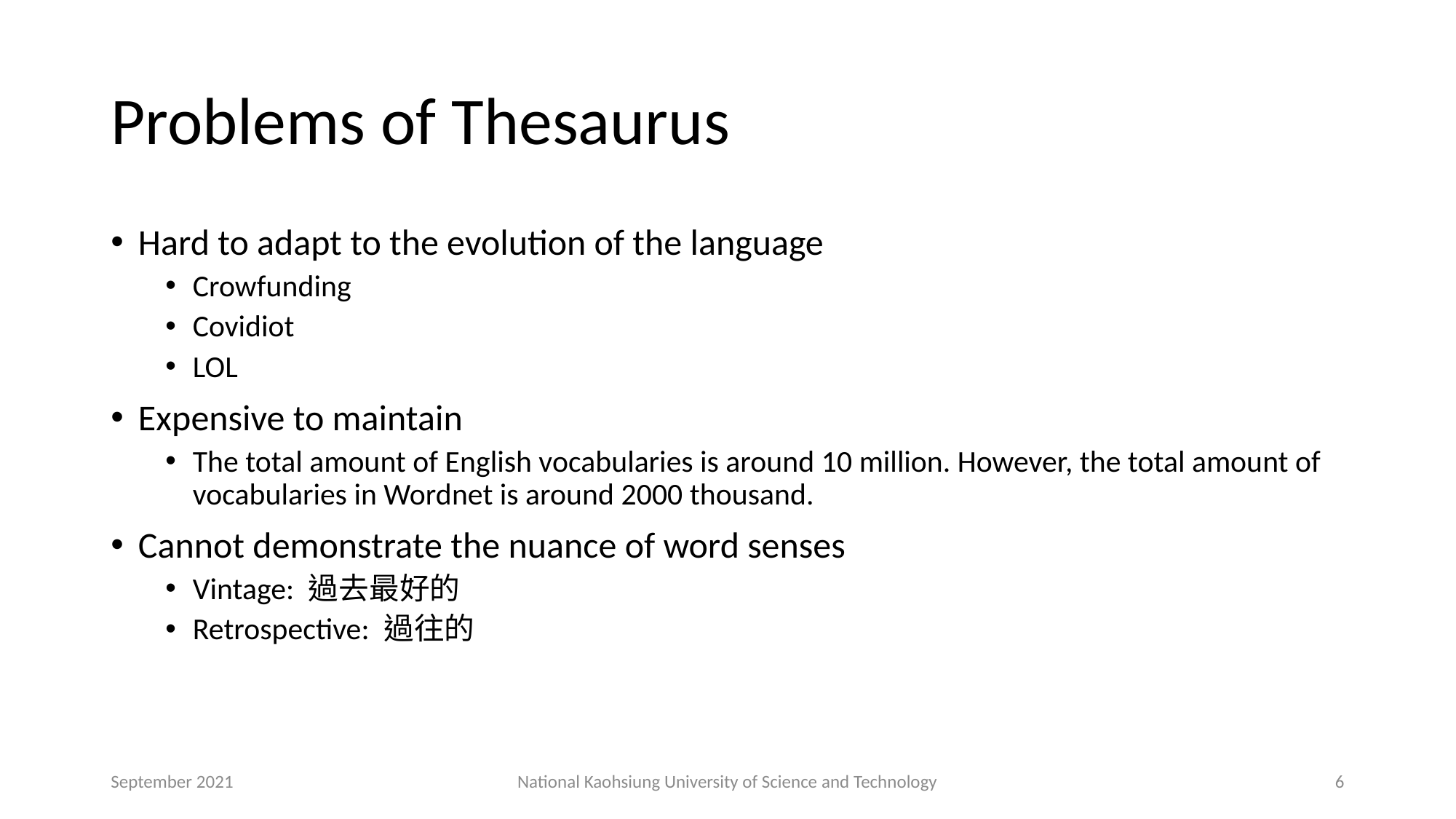

# Problems of Thesaurus
Hard to adapt to the evolution of the language
Crowfunding
Covidiot
LOL
Expensive to maintain
The total amount of English vocabularies is around 10 million. However, the total amount of vocabularies in Wordnet is around 2000 thousand.
Cannot demonstrate the nuance of word senses
Vintage: 過去最好的
Retrospective: 過往的

September 2021
National Kaohsiung University of Science and Technology
6